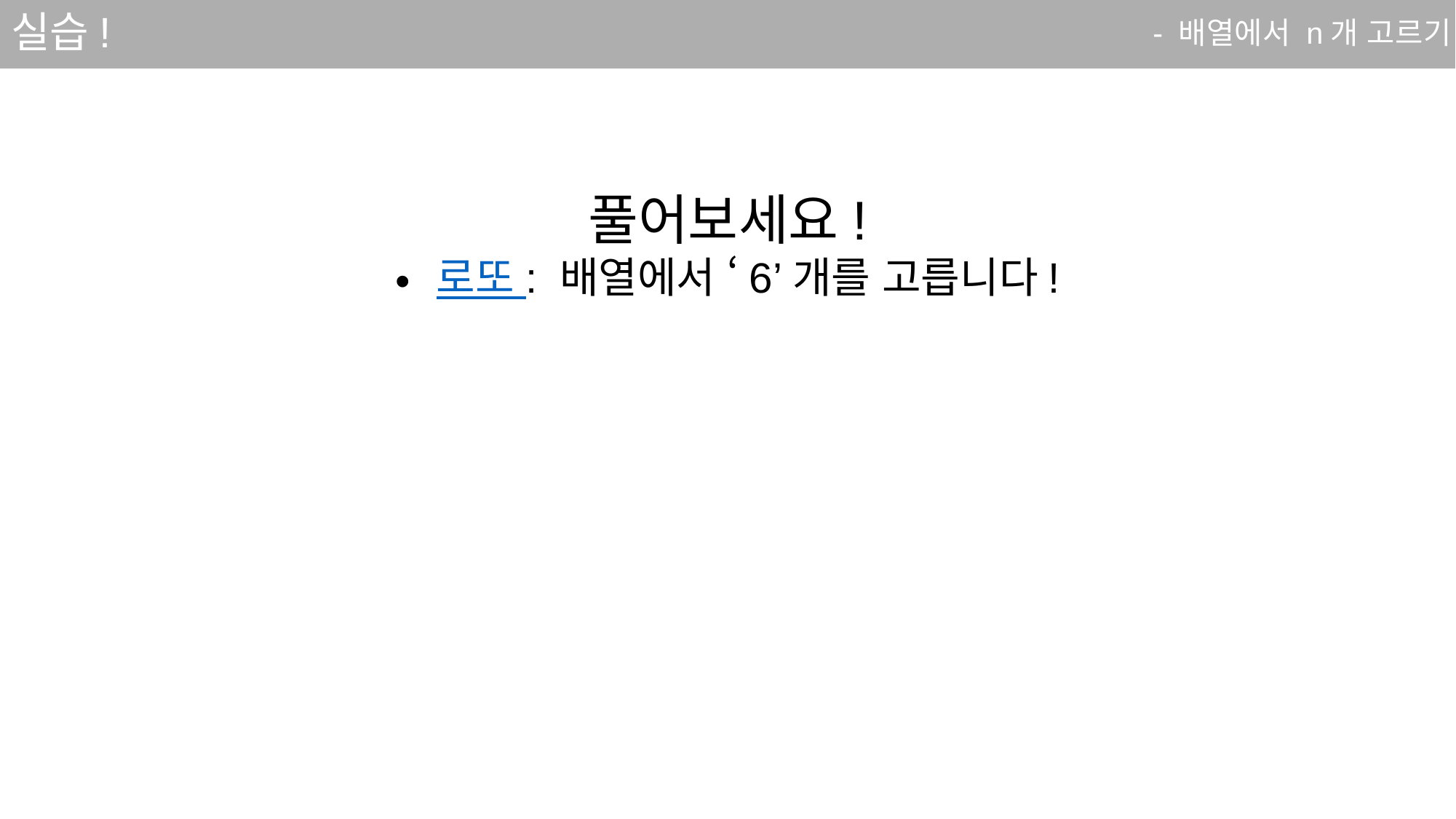

# 실습!
- 배열에서 n개 고르기
풀어보세요!
로또 : 배열에서 ‘6’개를 고릅니다!